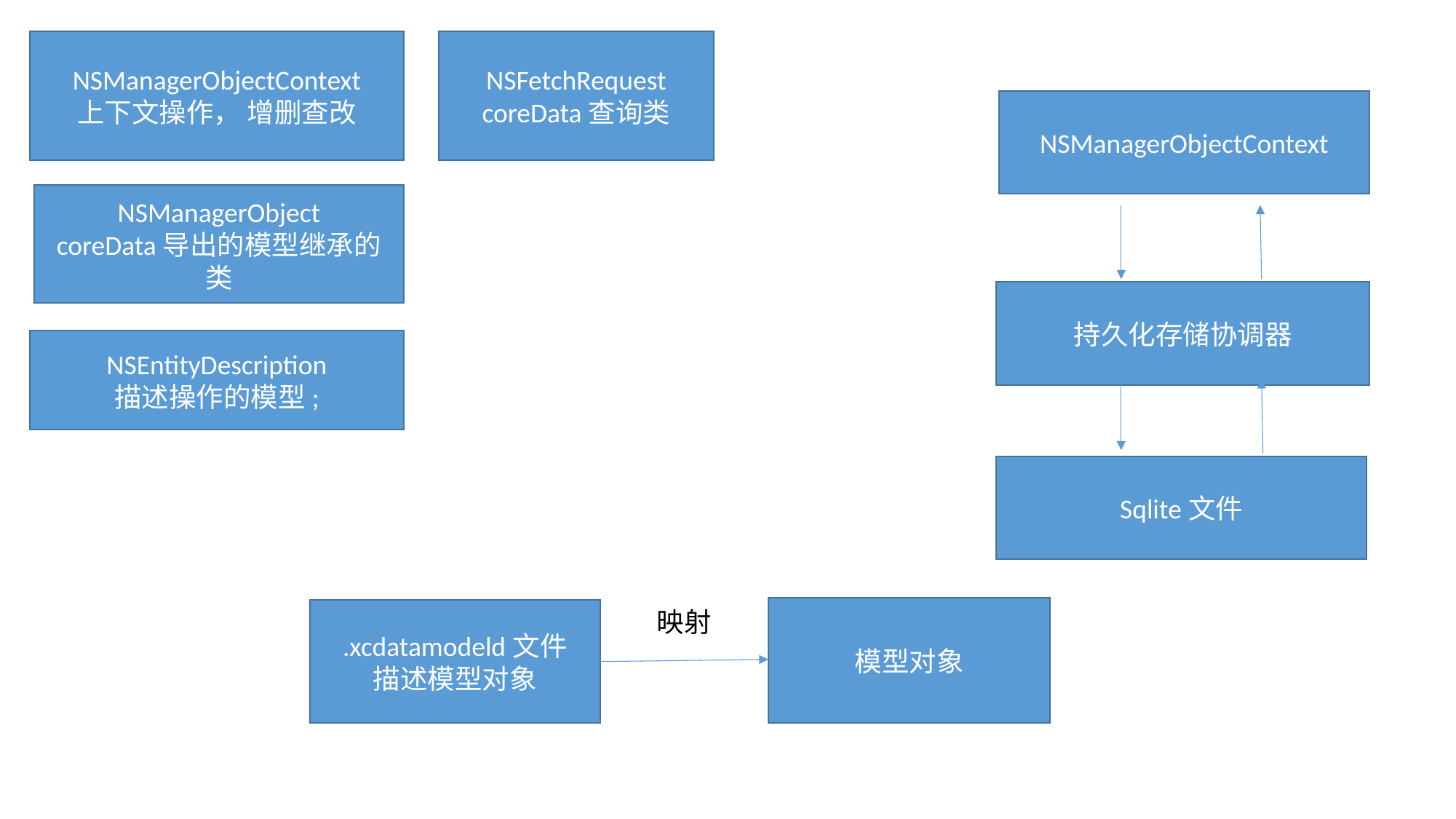

NSManagerObjectContext
上下文操作， 增删查改
NSFetchRequest
coreData查询类
NSManagerObjectContext
NSManagerObject
coreData导出的模型继承的类
持久化存储协调器
NSEntityDescription
描述操作的模型;
Sqlite文件
模型对象
.xcdatamodeld文件
描述模型对象
映射